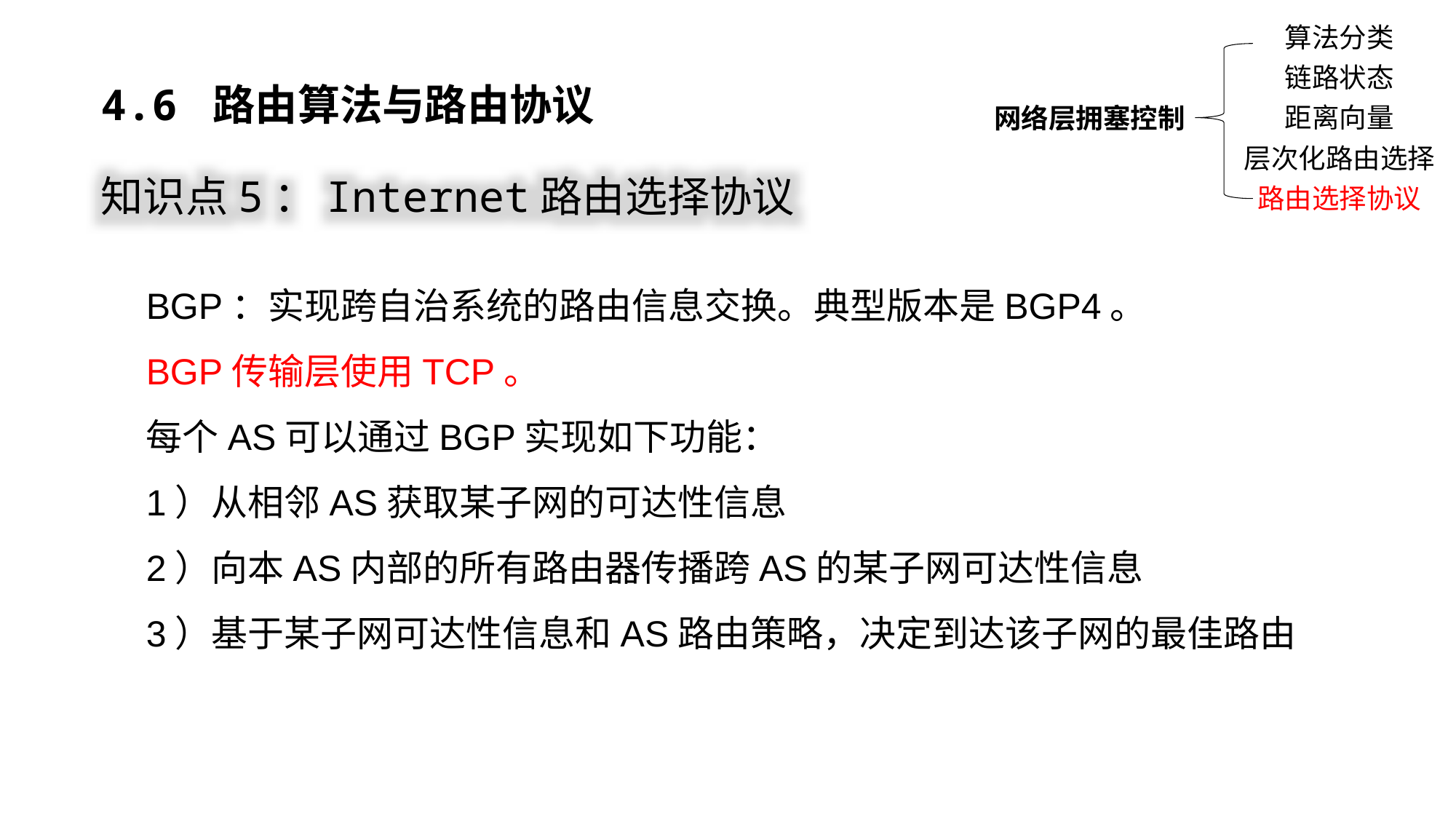

算法分类

链路状态
网络层拥塞控制
距离向量
层次化路由选择
路由选择协议
4.6 路由算法与路由协议
知识点5：Internet路由选择协议
BGP：实现跨自治系统的路由信息交换。典型版本是BGP4。
BGP传输层使用TCP。
每个AS可以通过BGP实现如下功能：
1）从相邻AS获取某子网的可达性信息
2）向本AS内部的所有路由器传播跨AS的某子网可达性信息
3）基于某子网可达性信息和AS路由策略，决定到达该子网的最佳路由